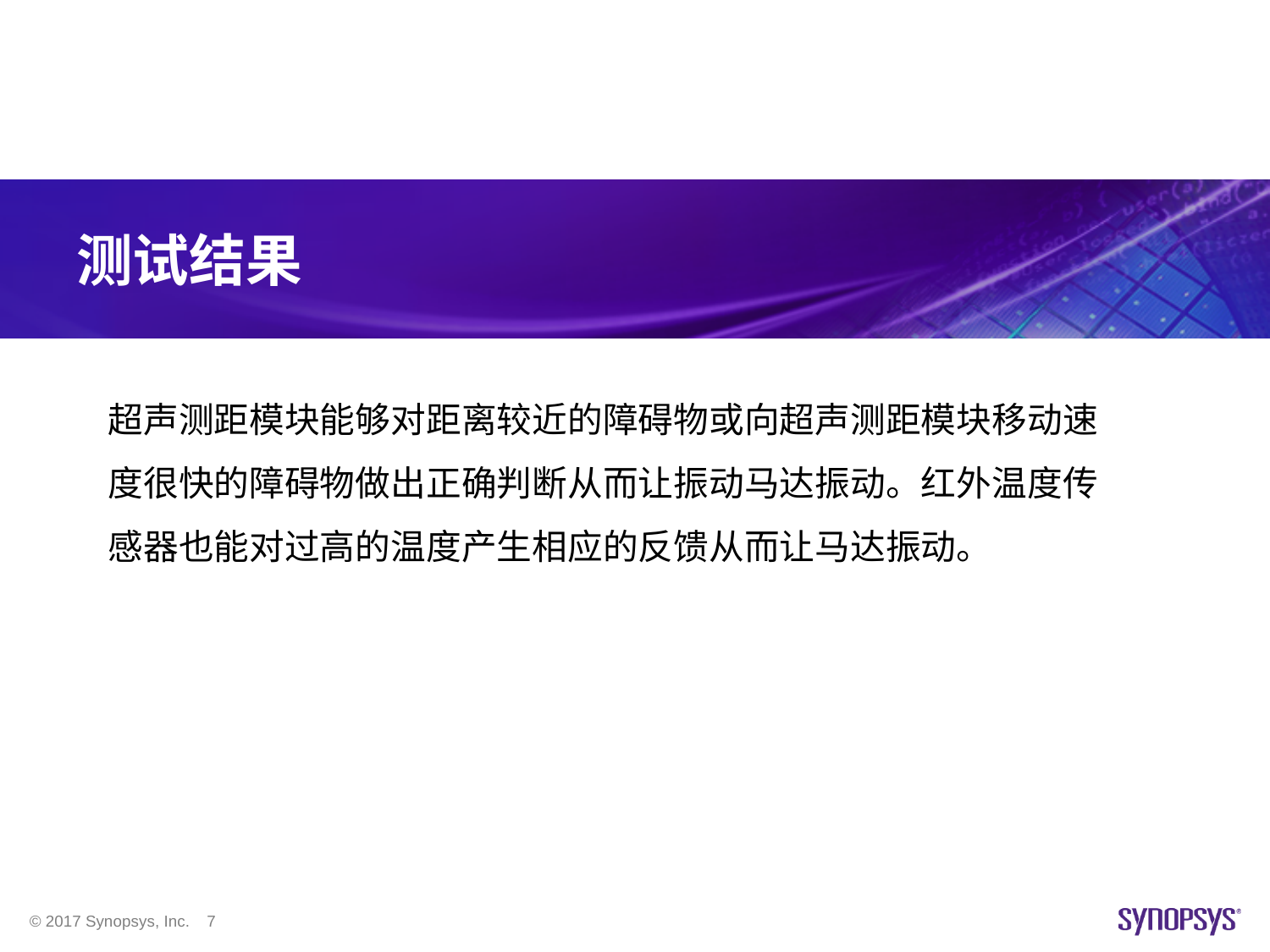

# 测试结果
超声测距模块能够对距离较近的障碍物或向超声测距模块移动速度很快的障碍物做出正确判断从而让振动马达振动。红外温度传感器也能对过高的温度产生相应的反馈从而让马达振动。